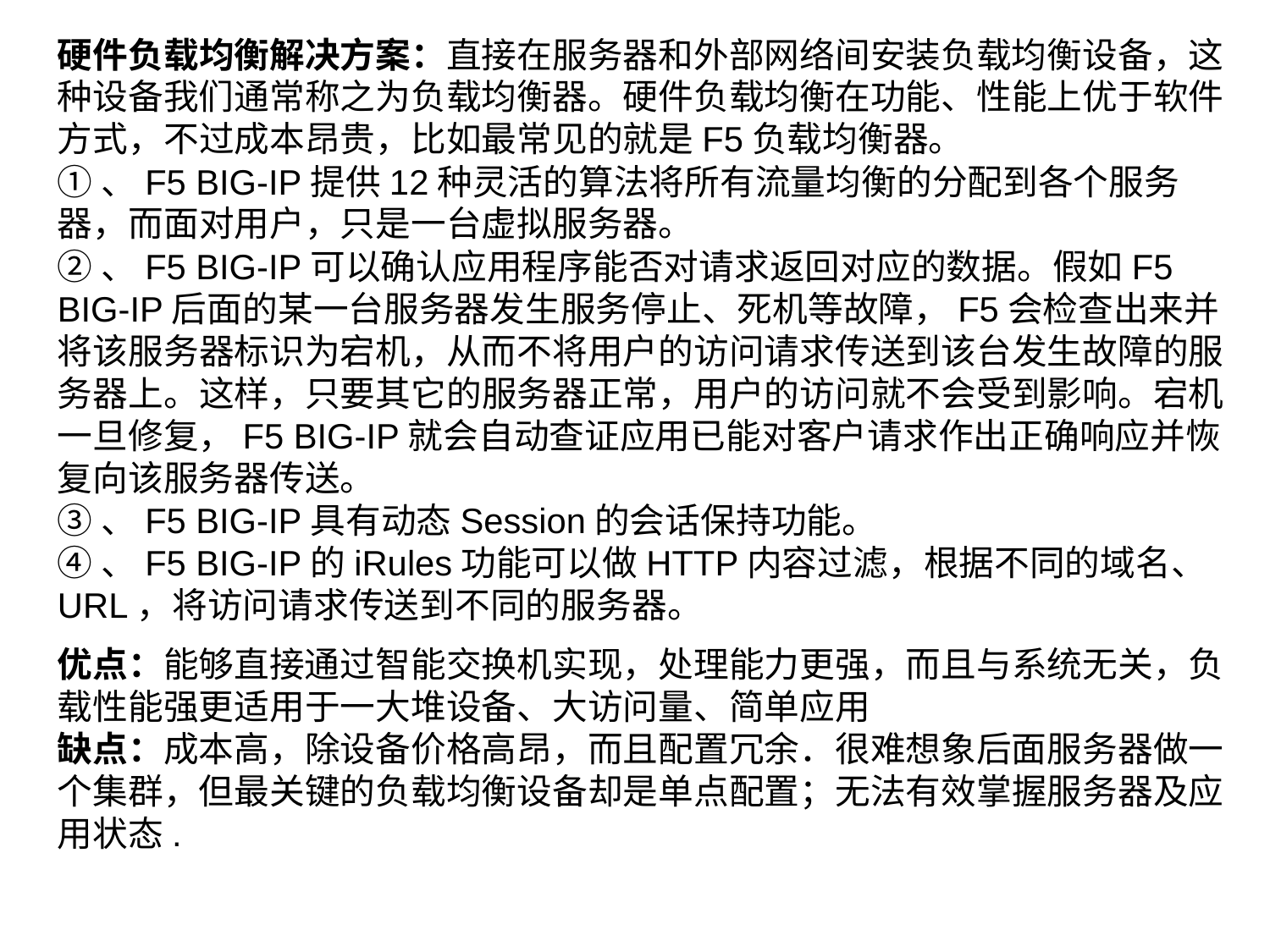

硬件负载均衡解决方案：直接在服务器和外部网络间安装负载均衡设备，这种设备我们通常称之为负载均衡器。硬件负载均衡在功能、性能上优于软件方式，不过成本昂贵，比如最常见的就是F5负载均衡器。
①、F5 BIG-IP提供12种灵活的算法将所有流量均衡的分配到各个服务器，而面对用户，只是一台虚拟服务器。
②、F5 BIG-IP可以确认应用程序能否对请求返回对应的数据。假如F5 BIG-IP后面的某一台服务器发生服务停止、死机等故障，F5会检查出来并将该服务器标识为宕机，从而不将用户的访问请求传送到该台发生故障的服务器上。这样，只要其它的服务器正常，用户的访问就不会受到影响。宕机一旦修复，F5 BIG-IP就会自动查证应用已能对客户请求作出正确响应并恢复向该服务器传送。
③、F5 BIG-IP具有动态Session的会话保持功能。
④、F5 BIG-IP的iRules功能可以做HTTP内容过滤，根据不同的域名、URL，将访问请求传送到不同的服务器。

优点：能够直接通过智能交换机实现，处理能力更强，而且与系统无关，负载性能强更适用于一大堆设备、大访问量、简单应用
缺点：成本高，除设备价格高昂，而且配置冗余．很难想象后面服务器做一个集群，但最关键的负载均衡设备却是单点配置；无法有效掌握服务器及应用状态.